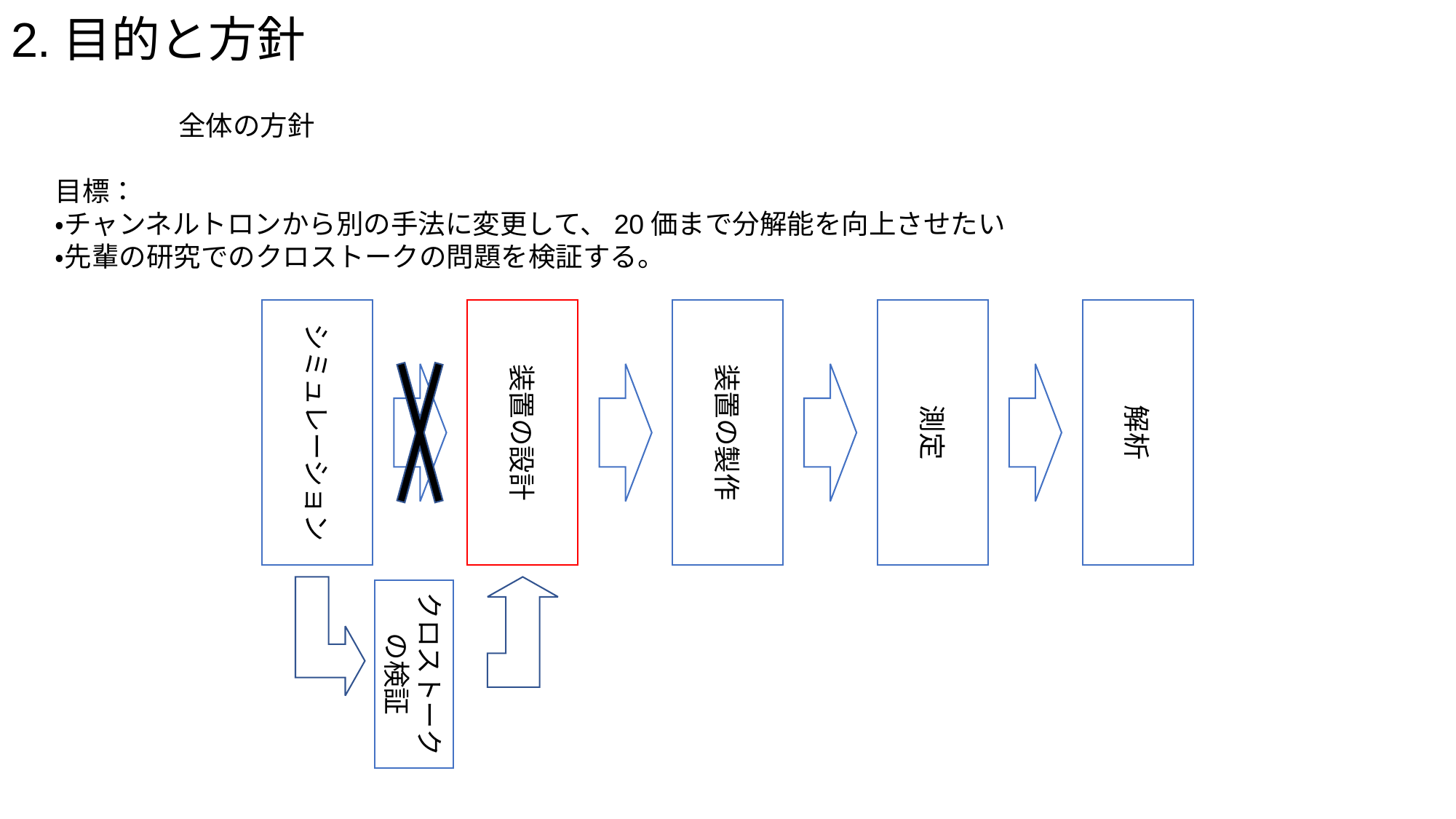

# 2.目的と方針
全体の方針
目標：
・チャンネルトロンから別の手法に変更して、20価まで分解能を向上させたい
・先輩の研究でのクロストークの問題を検証する。
シミュレーション
装置の設計
装置の製作
測定
解析

クロストークの検証